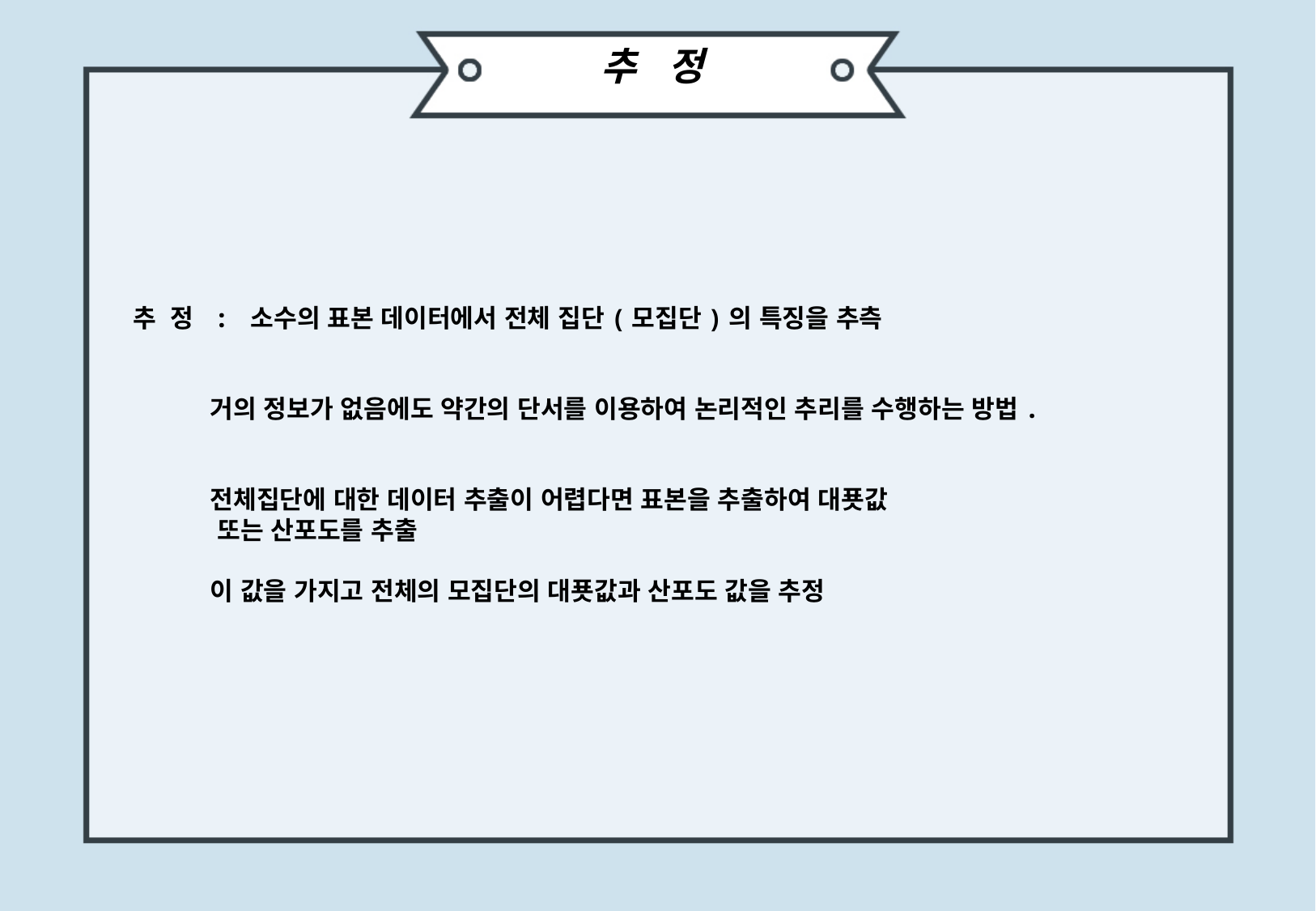

추    정
추  정  : 소수의 표본 데이터에서 전체 집단(모집단)의 특징을 추측

          거의 정보가 없음에도 약간의 단서를 이용하여 논리적인 추리를 수행하는 방법.

          전체집단에 대한 데이터 추출이 어렵다면 표본을 추출하여 대푯값
           또는 산포도를 추출

          이 값을 가지고 전체의 모집단의 대푯값과 산포도 값을 추정